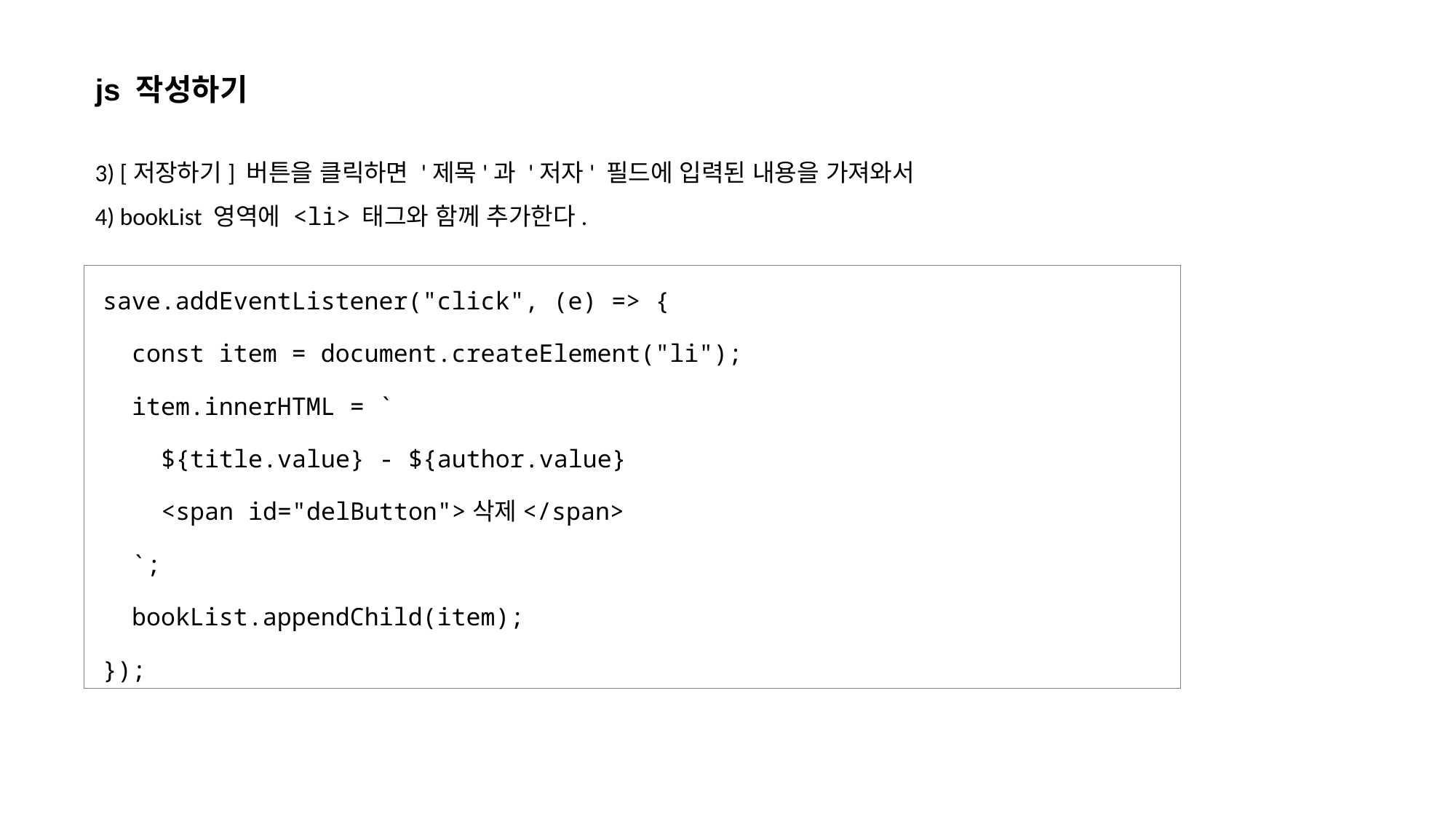

js 작성하기
3) [저장하기] 버튼을 클릭하면 '제목'과 '저자' 필드에 입력된 내용을 가져와서
4) bookList 영역에 <li> 태그와 함께 추가한다.
save.addEventListener("click", (e) => {
  const item = document.createElement("li");
  item.innerHTML = `
    ${title.value} - ${author.value}
    <span id="delButton">삭제</span>
  `;
  bookList.appendChild(item);
});